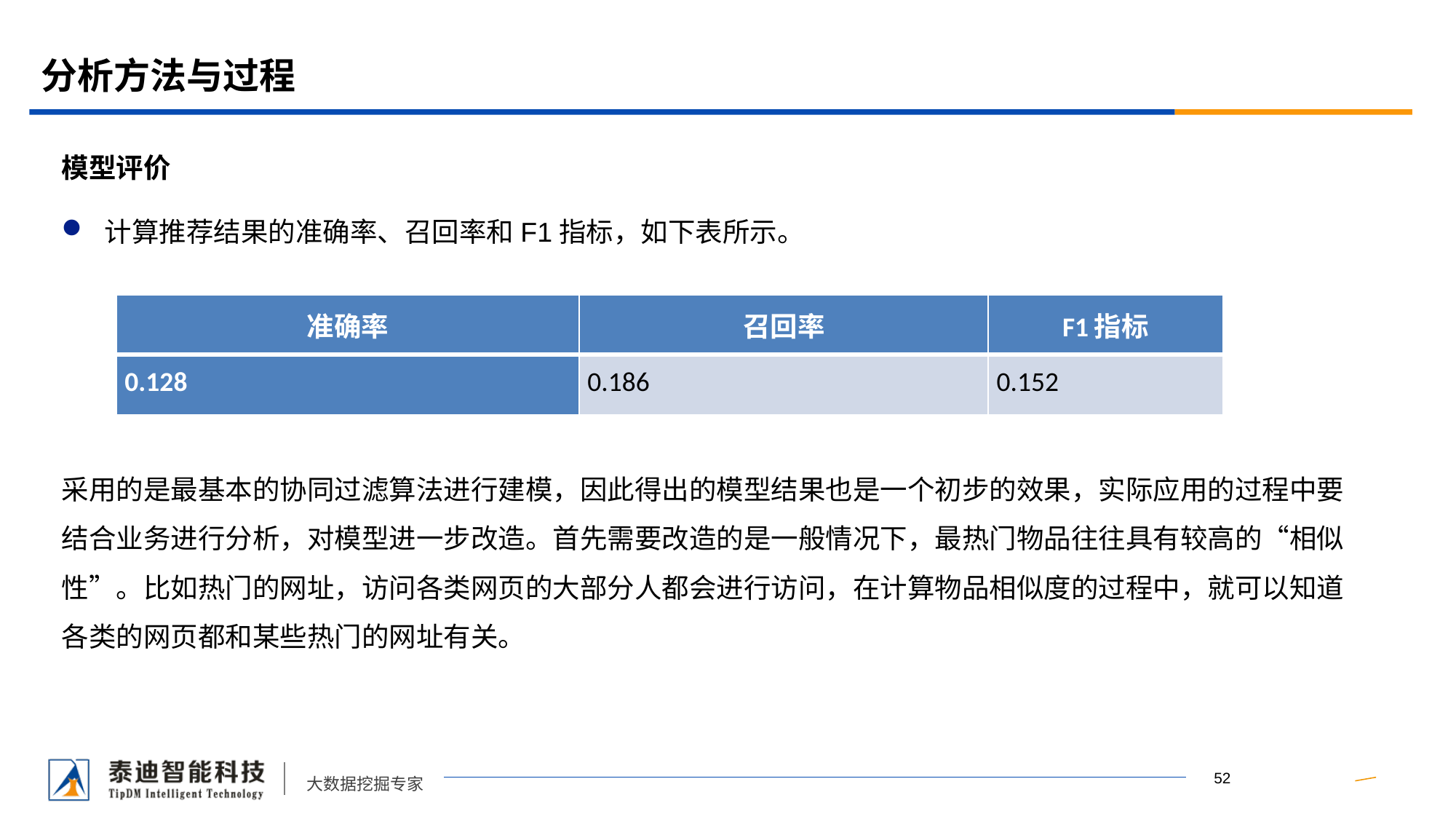

# 分析方法与过程
模型评价
计算推荐结果的准确率、召回率和F1指标，如下表所示。

采用的是最基本的协同过滤算法进行建模，因此得出的模型结果也是一个初步的效果，实际应用的过程中要结合业务进行分析，对模型进一步改造。首先需要改造的是一般情况下，最热门物品往往具有较高的“相似性”。比如热门的网址，访问各类网页的大部分人都会进行访问，在计算物品相似度的过程中，就可以知道各类的网页都和某些热门的网址有关。
| 准确率 | 召回率 | F1指标 |
| --- | --- | --- |
| 0.128 | 0.186 | 0.152 |